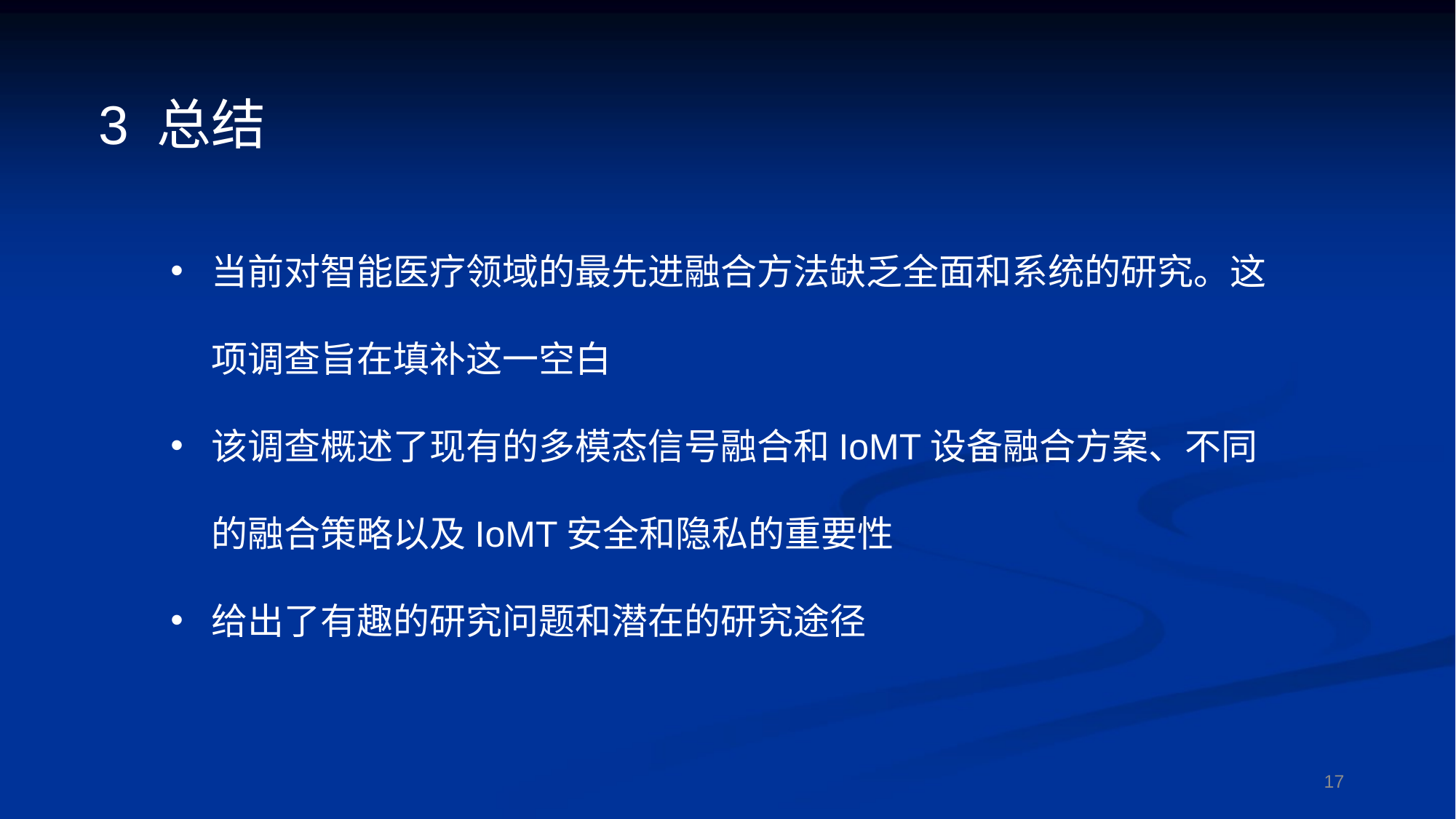

3 总结
当前对智能医疗领域的最先进融合方法缺乏全面和系统的研究。这项调查旨在填补这一空白
该调查概述了现有的多模态信号融合和IoMT设备融合方案、不同的融合策略以及IoMT安全和隐私的重要性
给出了有趣的研究问题和潜在的研究途径

17